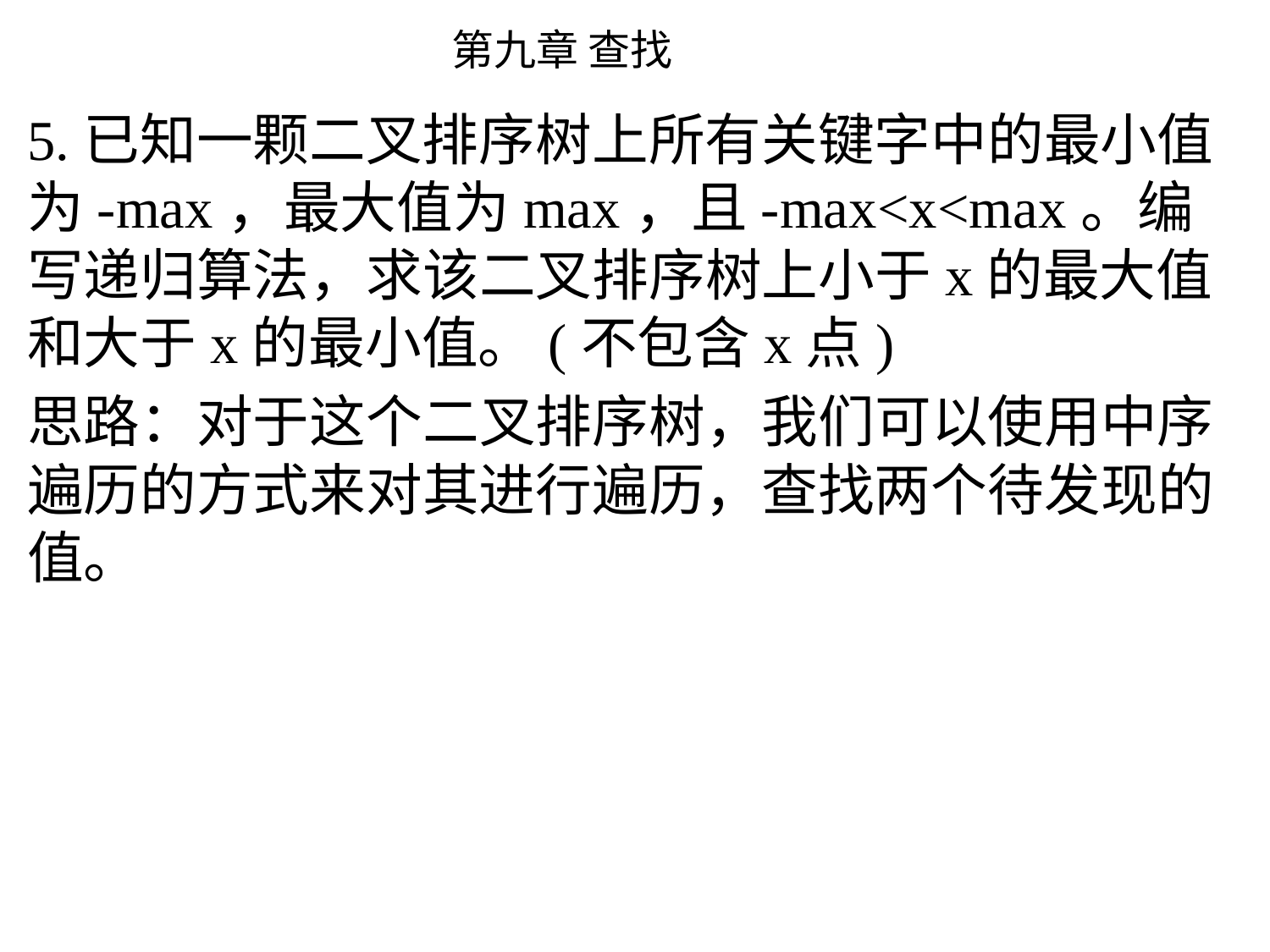

# 第九章 查找
5.已知一颗二叉排序树上所有关键字中的最小值为-max，最大值为max，且-max<x<max。编写递归算法，求该二叉排序树上小于x的最大值和大于x的最小值。(不包含x点)
思路：对于这个二叉排序树，我们可以使用中序遍历的方式来对其进行遍历，查找两个待发现的值。